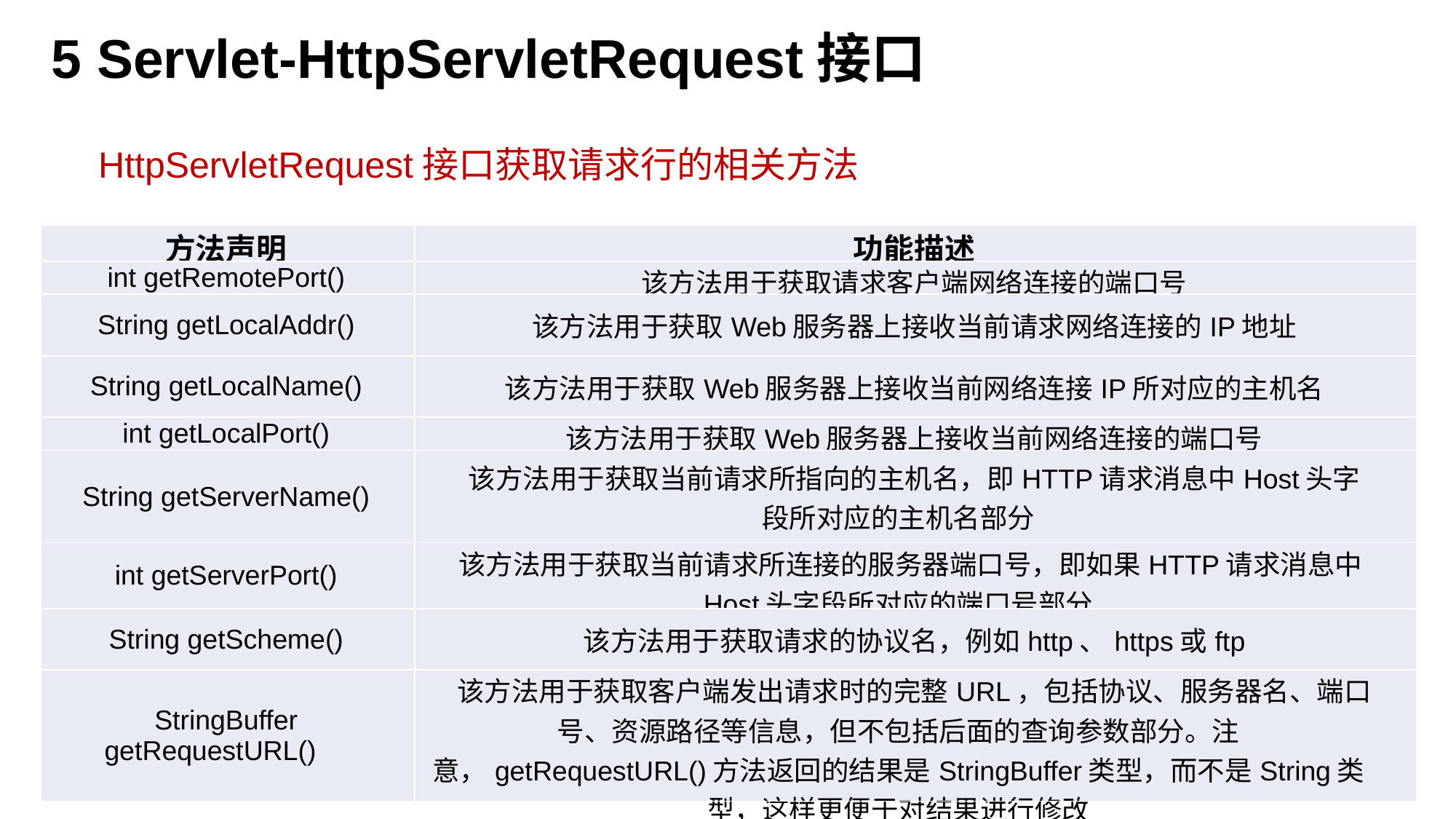

5 Servlet-HttpServletRequest接口
HttpServletRequest接口获取请求行的相关方法
| 方法声明 | 功能描述 |
| --- | --- |
| int getRemotePort() | 该方法用于获取请求客户端网络连接的端口号 |
| String getLocalAddr() | 该方法用于获取Web服务器上接收当前请求网络连接的IP地址 |
| String getLocalName() | 该方法用于获取Web服务器上接收当前网络连接IP所对应的主机名 |
| int getLocalPort() | 该方法用于获取Web服务器上接收当前网络连接的端口号 |
| String getServerName() | 该方法用于获取当前请求所指向的主机名，即HTTP请求消息中Host头字段所对应的主机名部分 |
| int getServerPort() | 该方法用于获取当前请求所连接的服务器端口号，即如果HTTP请求消息中Host头字段所对应的端口号部分 |
| String getScheme() | 该方法用于获取请求的协议名，例如http、https或ftp |
| StringBuffer getRequestURL() | 该方法用于获取客户端发出请求时的完整URL，包括协议、服务器名、端口号、资源路径等信息，但不包括后面的查询参数部分。注意，getRequestURL()方法返回的结果是StringBuffer类型，而不是String类型，这样更便于对结果进行修改 |